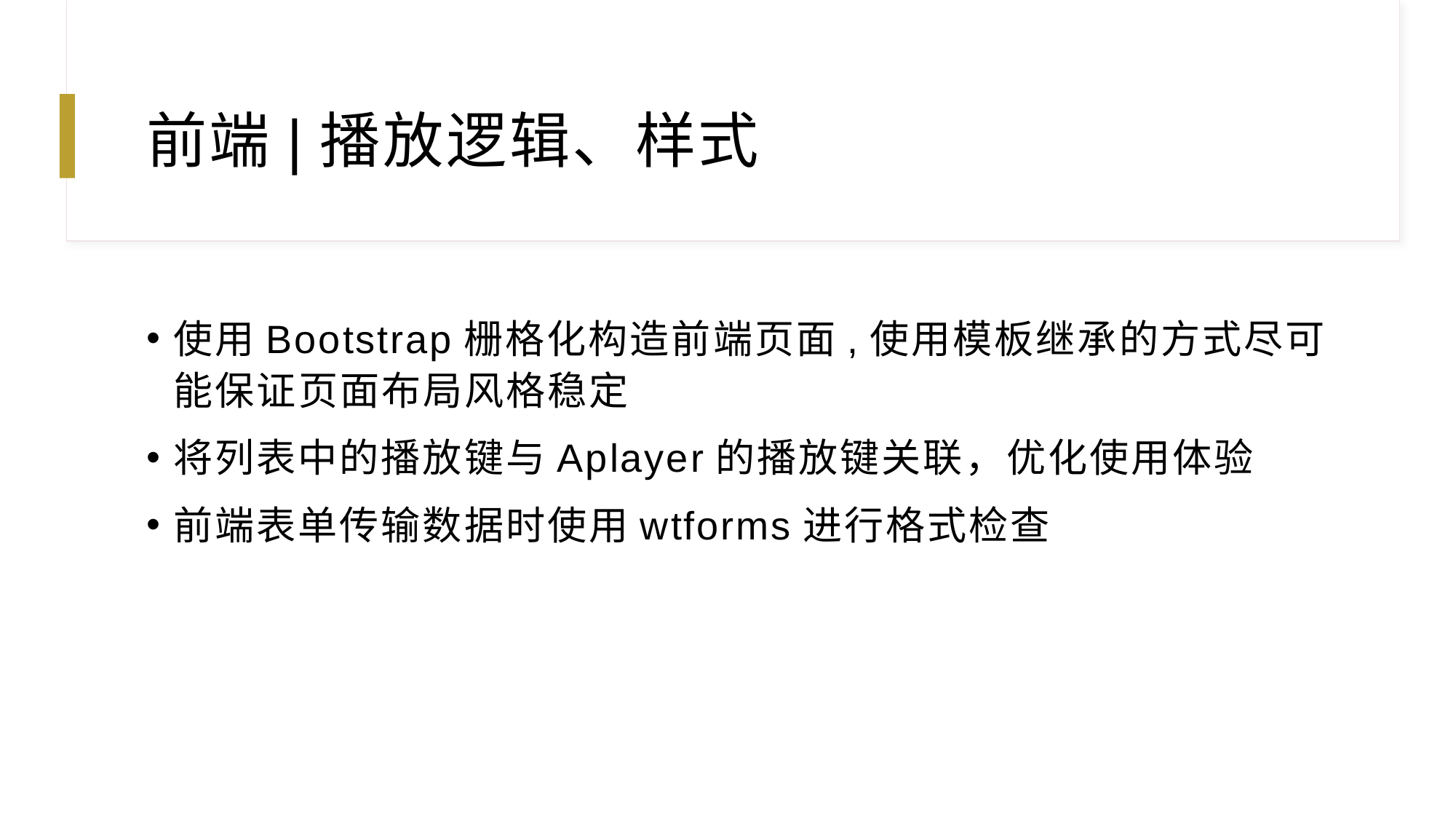

# 前端|播放逻辑、样式
使用Bootstrap栅格化构造前端页面,使用模板继承的方式尽可能保证页面布局风格稳定
将列表中的播放键与Aplayer的播放键关联，优化使用体验
前端表单传输数据时使用wtforms进行格式检查